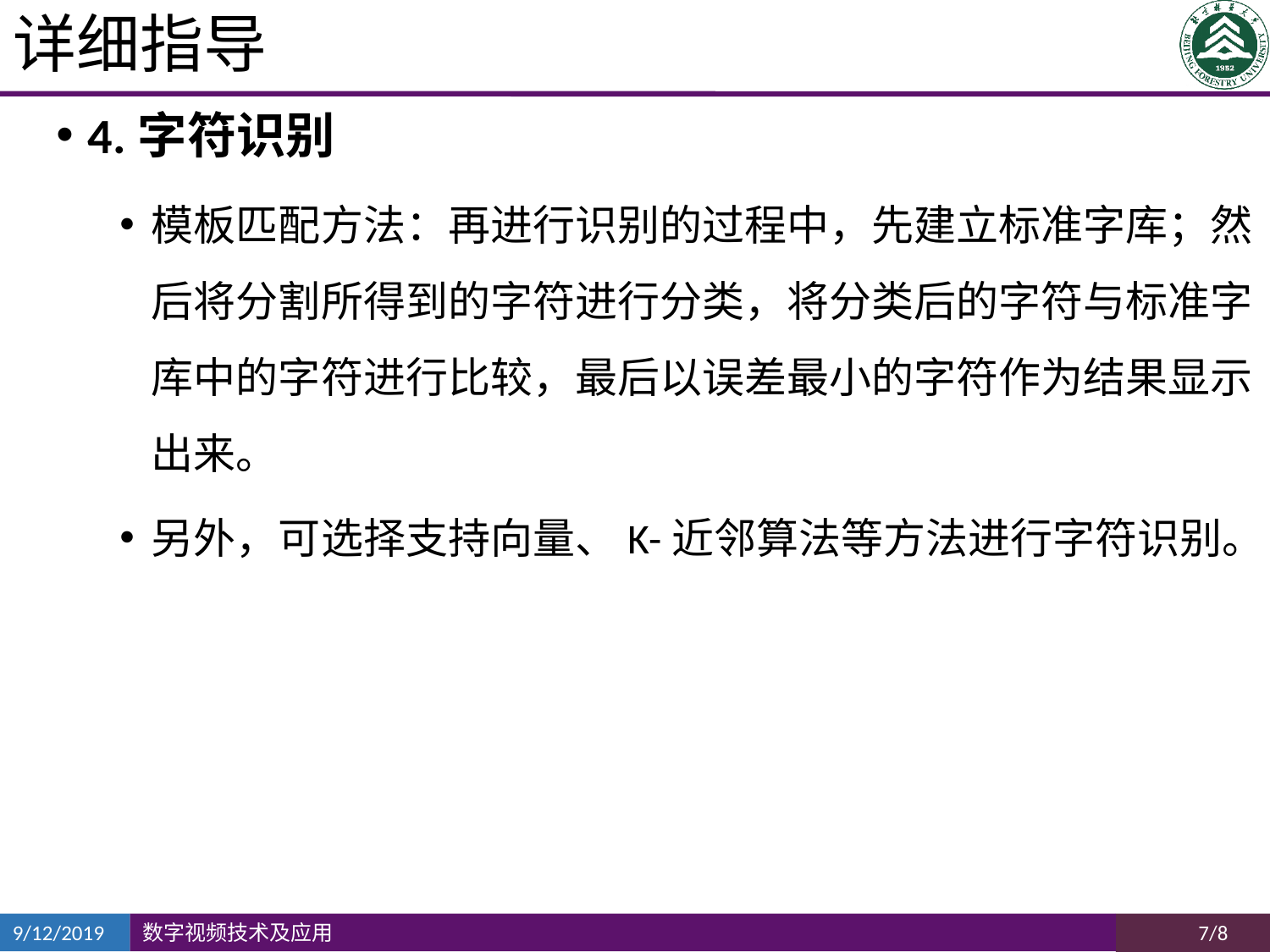

#
详细指导
4.字符识别
模板匹配方法：再进行识别的过程中，先建立标准字库；然后将分割所得到的字符进行分类，将分类后的字符与标准字库中的字符进行比较，最后以误差最小的字符作为结果显示出来。
另外，可选择支持向量、K-近邻算法等方法进行字符识别。